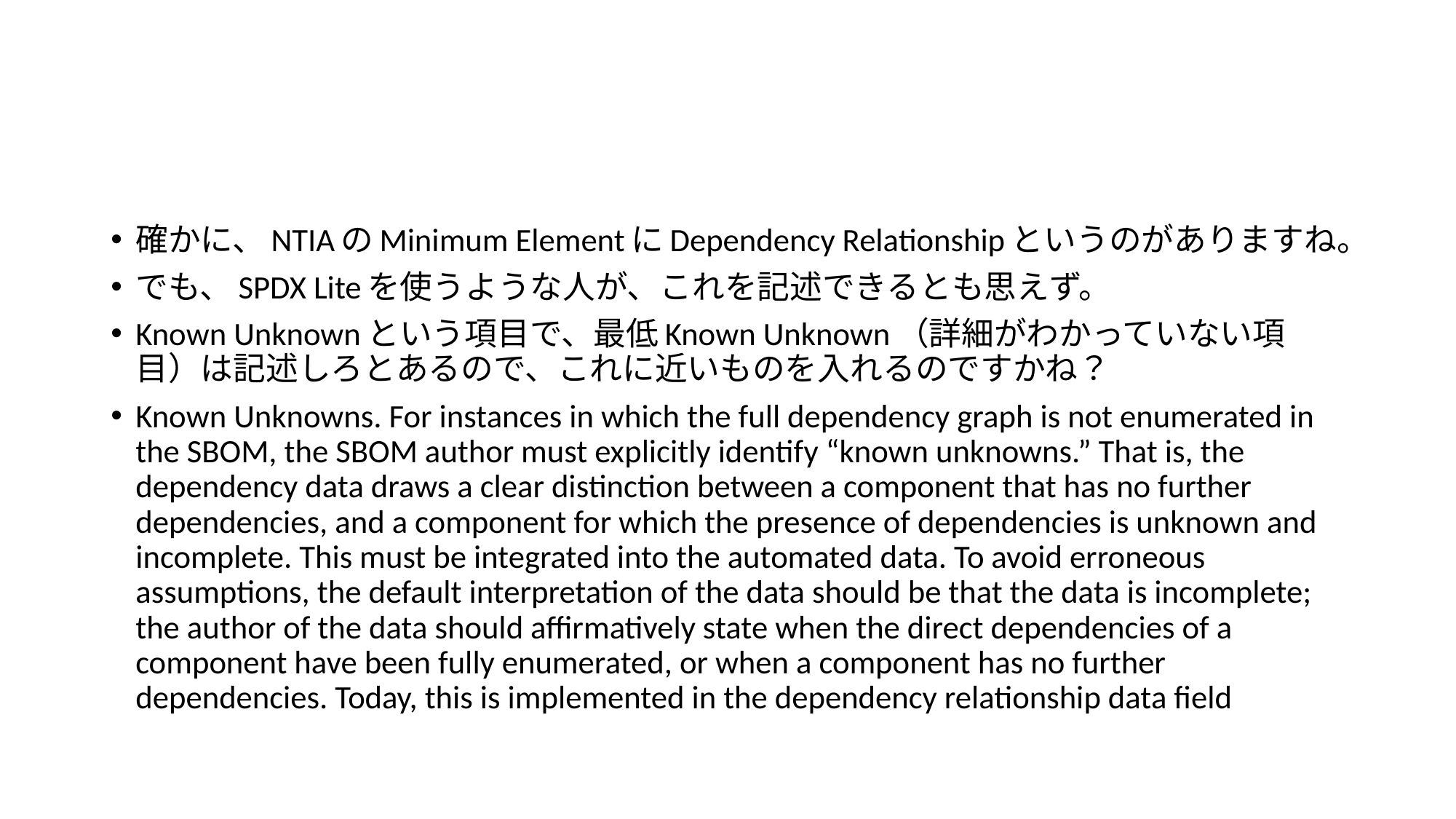

#
確かに、NTIAのMinimum ElementにDependency Relationshipというのがありますね。
でも、SPDX Liteを使うような人が、これを記述できるとも思えず。
Known Unknownという項目で、最低Known Unknown（詳細がわかっていない項目）は記述しろとあるので、これに近いものを入れるのですかね？
Known Unknowns. For instances in which the full dependency graph is not enumerated in the SBOM, the SBOM author must explicitly identify “known unknowns.” That is, the dependency data draws a clear distinction between a component that has no further dependencies, and a component for which the presence of dependencies is unknown and incomplete. This must be integrated into the automated data. To avoid erroneous assumptions, the default interpretation of the data should be that the data is incomplete; the author of the data should affirmatively state when the direct dependencies of a component have been fully enumerated, or when a component has no further dependencies. Today, this is implemented in the dependency relationship data field